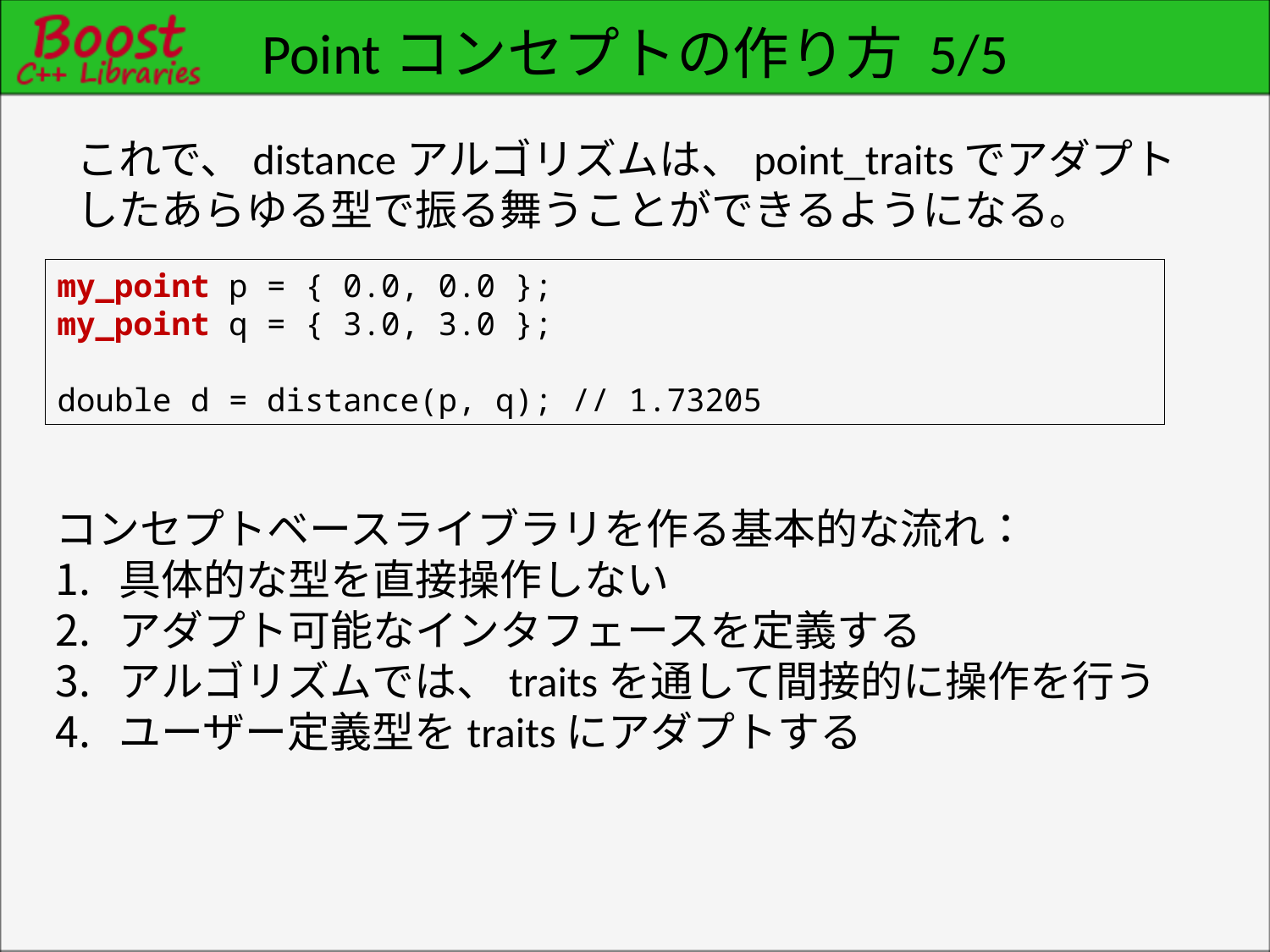

# Pointコンセプトの作り方 5/5
これで、distanceアルゴリズムは、point_traitsでアダプトしたあらゆる型で振る舞うことができるようになる。
my_point p = { 0.0, 0.0 };
my_point q = { 3.0, 3.0 };

double d = distance(p, q); // 1.73205
コンセプトベースライブラリを作る基本的な流れ：
具体的な型を直接操作しない
アダプト可能なインタフェースを定義する
アルゴリズムでは、traitsを通して間接的に操作を行う
ユーザー定義型をtraitsにアダプトする